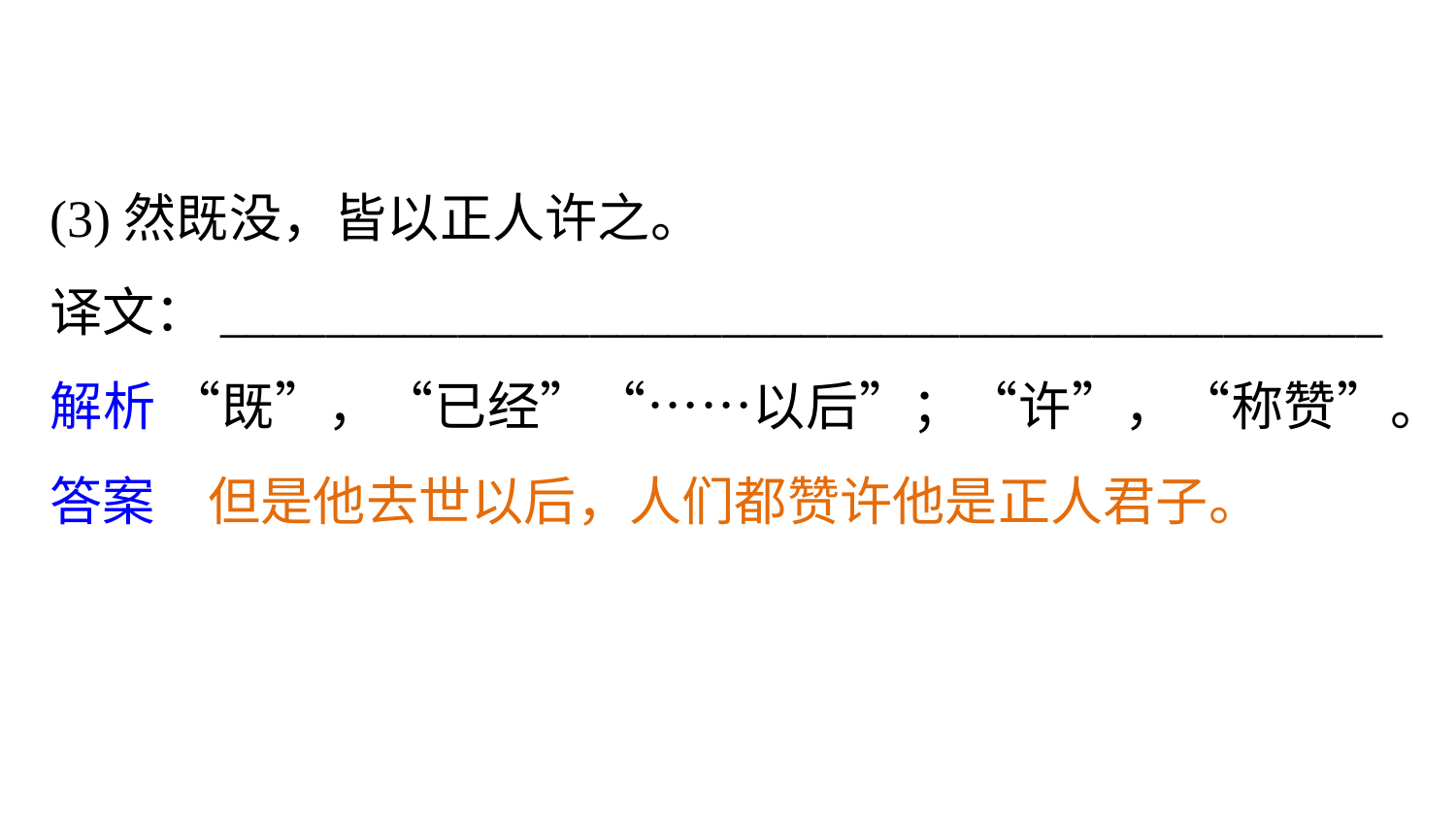

(3)然既没，皆以正人许之。
译文：____________________________________________
解析 “既”，“已经”“……以后”；“许”，“称赞”。
答案　但是他去世以后，人们都赞许他是正人君子。